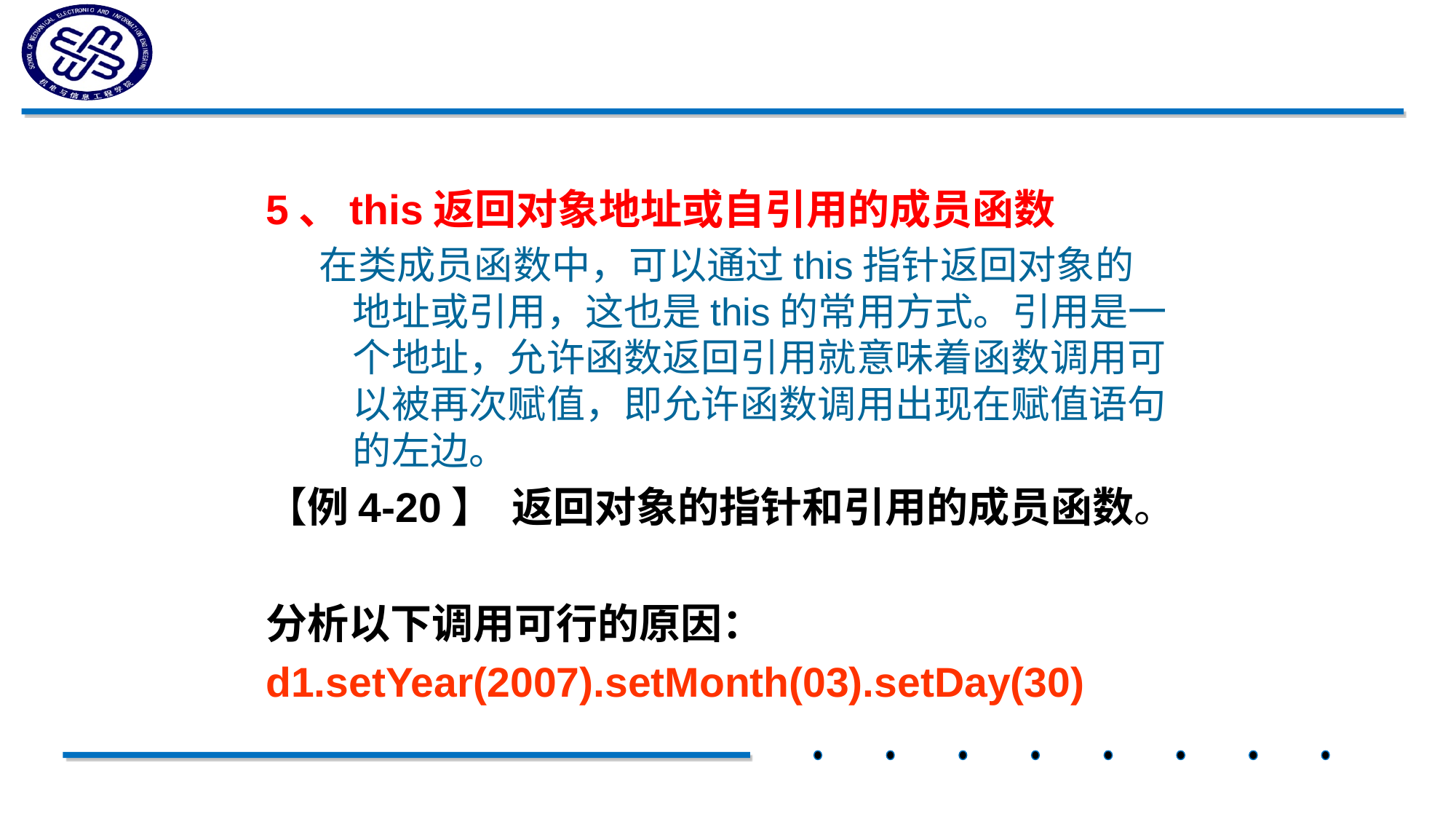

5、this返回对象地址或自引用的成员函数
在类成员函数中，可以通过this指针返回对象的地址或引用，这也是this的常用方式。引用是一个地址，允许函数返回引用就意味着函数调用可以被再次赋值，即允许函数调用出现在赋值语句的左边。
【例4-20】  返回对象的指针和引用的成员函数。

分析以下调用可行的原因：
d1.setYear(2007).setMonth(03).setDay(30)